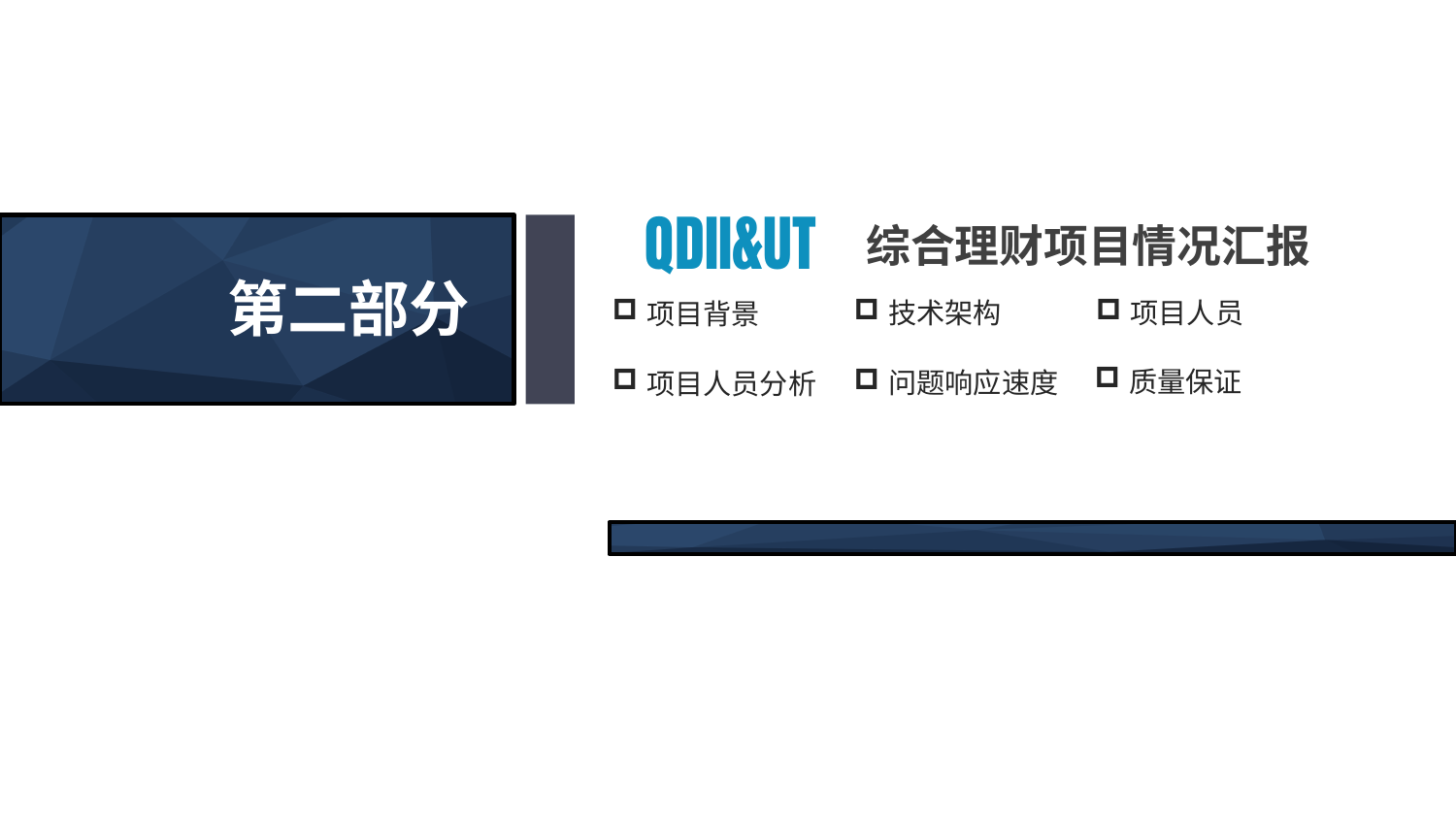

QDII&UT
综合理财项目情况汇报

第二部分
技术架构
项目人员
项目背景
质量保证
问题响应速度
项目人员分析